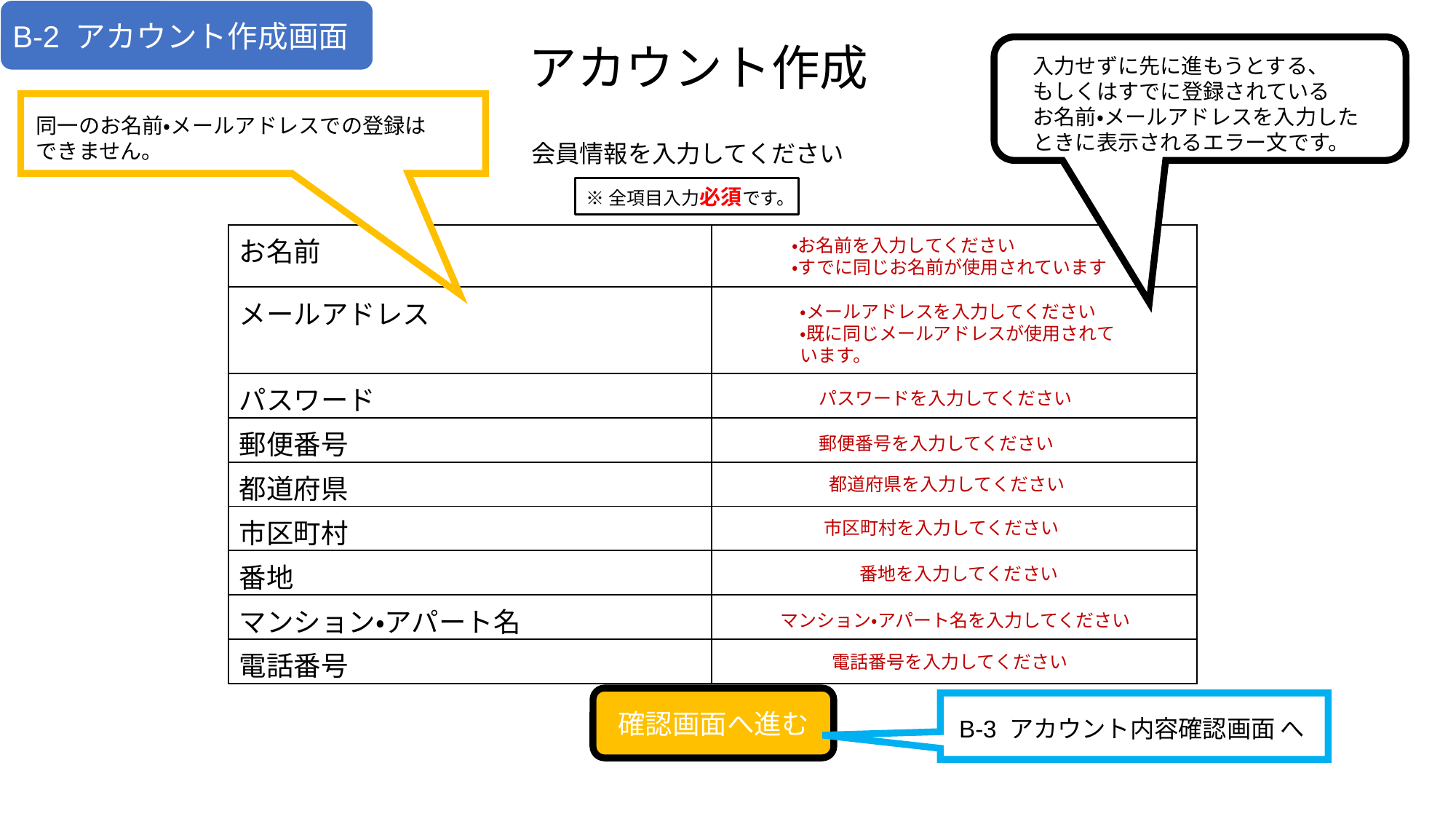

B-2 アカウント作成画面
アカウント作成

入力せずに先に進もうとする、
もしくはすでに登録されている
お名前・メールアドレスを入力した
ときに表示されるエラー文です。

同一のお名前・メールアドレスでの登録は
できません。
会員情報を入力してください
※全項目入力必須です。
| お名前 |  |
| --- | --- |
| メールアドレス |  |
| パスワード |  |
| 郵便番号 |  |
| 都道府県 |  |
| 市区町村 |  |
| 番地 |  |
| マンション・アパート名 |  |
| 電話番号 |  |
・お名前を入力してください
・すでに同じお名前が使用されています
・メールアドレスを入力してください
・既に同じメールアドレスが使用されています。
パスワードを入力してください
郵便番号を入力してください
都道府県を入力してください
市区町村を入力してください
番地を入力してください
マンション・アパート名を入力してください
電話番号を入力してください
確認画面へ進む

B-3 アカウント内容確認画面 へ